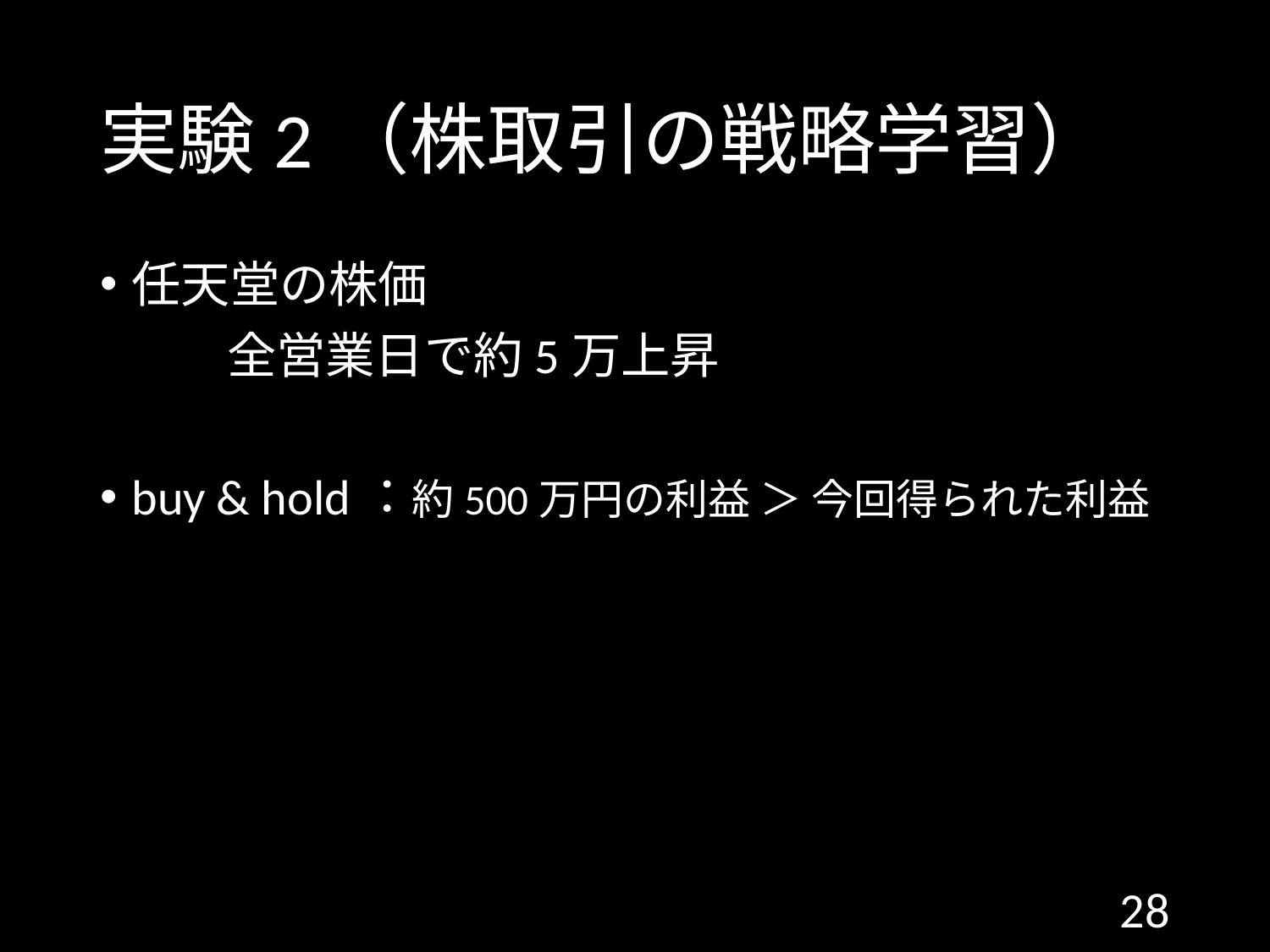

# 実験2（株取引の戦略学習）
任天堂の株価
	全営業日で約5万上昇

buy & hold：約500万円の利益 ＞ 今回得られた利益
28